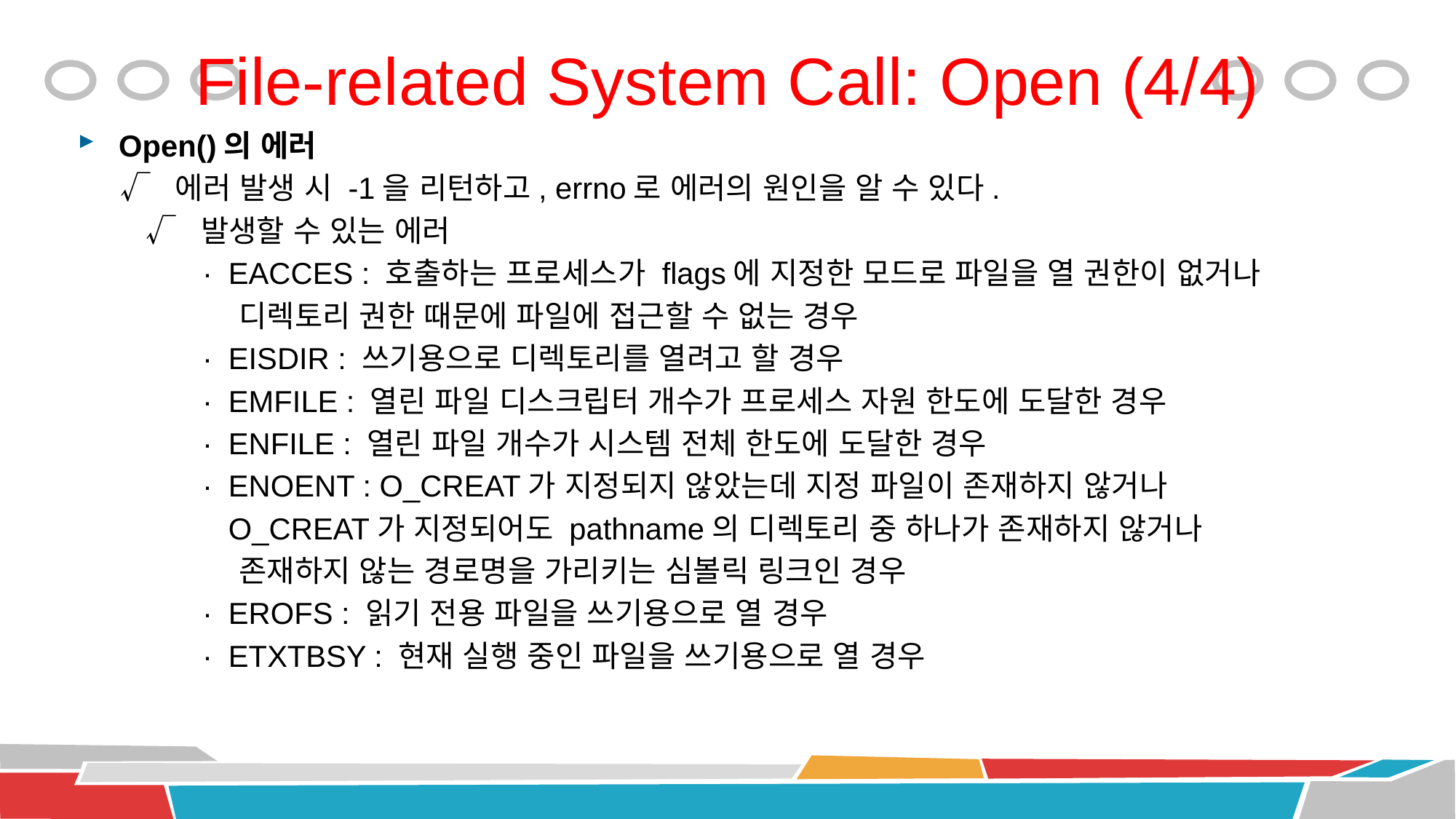

# File-related System Call: Open (4/4)
Open()의 에러
     √  에러 발생 시 -1을 리턴하고, errno로 에러의 원인을 알 수 있다.
        √  발생할 수 있는 에러
               ∙  EACCES : 호출하는 프로세스가 flags에 지정한 모드로 파일을 열 권한이 없거나
                  디렉토리 권한 때문에 파일에 접근할 수 없는 경우
               ∙  EISDIR : 쓰기용으로 디렉토리를 열려고 할 경우
               ∙  EMFILE : 열린 파일 디스크립터 개수가 프로세스 자원 한도에 도달한 경우
               ∙  ENFILE : 열린 파일 개수가 시스템 전체 한도에 도달한 경우
               ∙  ENOENT : O_CREAT가 지정되지 않았는데 지정 파일이 존재하지 않거나
                  O_CREAT가 지정되어도 pathname의 디렉토리 중 하나가 존재하지 않거나
                  존재하지 않는 경로명을 가리키는 심볼릭 링크인 경우
               ∙  EROFS : 읽기 전용 파일을 쓰기용으로 열 경우
               ∙  ETXTBSY : 현재 실행 중인 파일을 쓰기용으로 열 경우